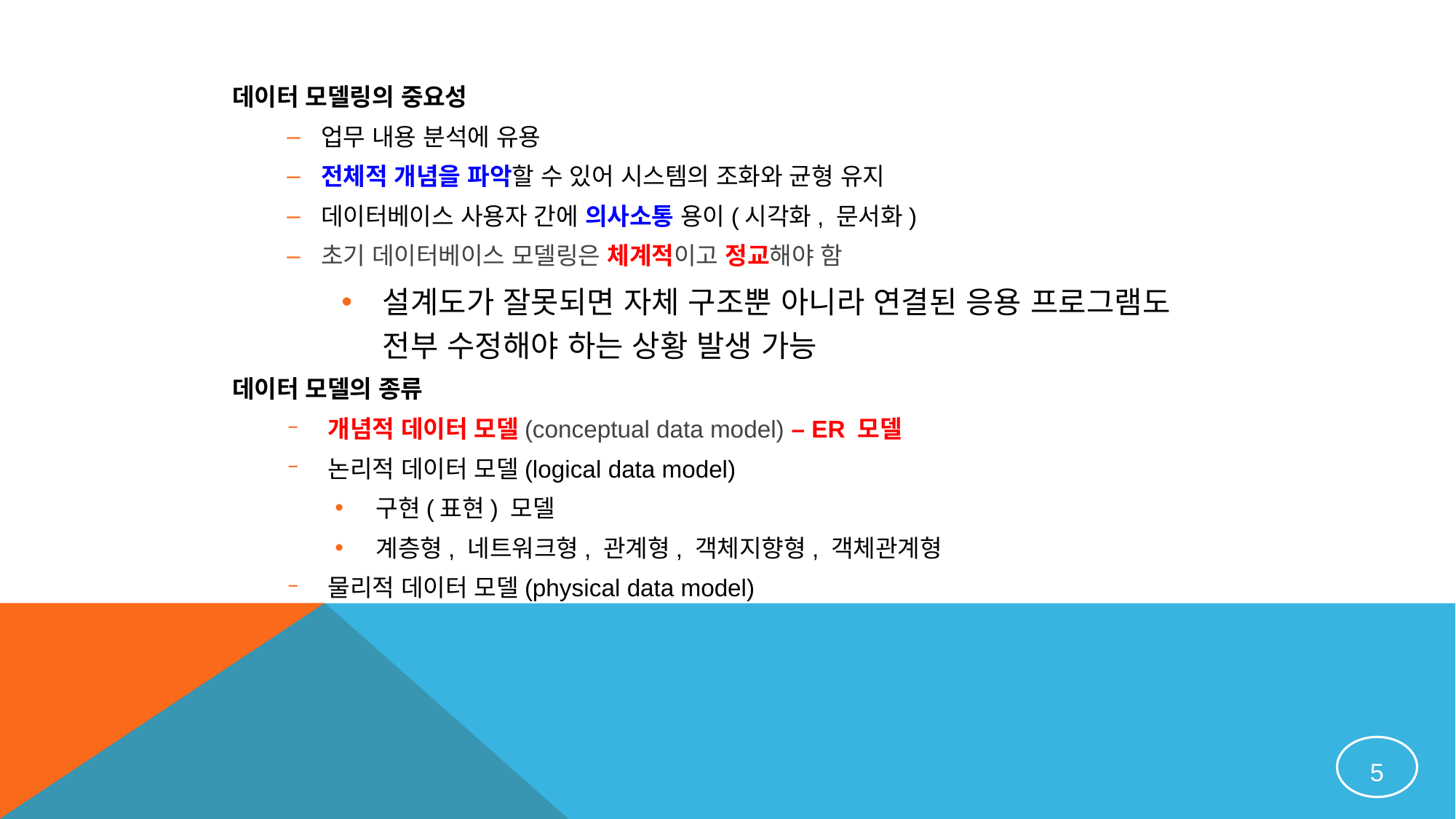

데이터 모델링의 중요성
업무 내용 분석에 유용
전체적 개념을 파악할 수 있어 시스템의 조화와 균형 유지
데이터베이스 사용자 간에 의사소통 용이(시각화, 문서화)
초기 데이터베이스 모델링은 체계적이고 정교해야 함
설계도가 잘못되면 자체 구조뿐 아니라 연결된 응용 프로그램도 전부 수정해야 하는 상황 발생 가능
데이터 모델의 종류
개념적 데이터 모델(conceptual data model) – ER 모델
논리적 데이터 모델(logical data model)
구현(표현) 모델
계층형, 네트워크형, 관계형, 객체지향형, 객체관계형
물리적 데이터 모델(physical data model)

5